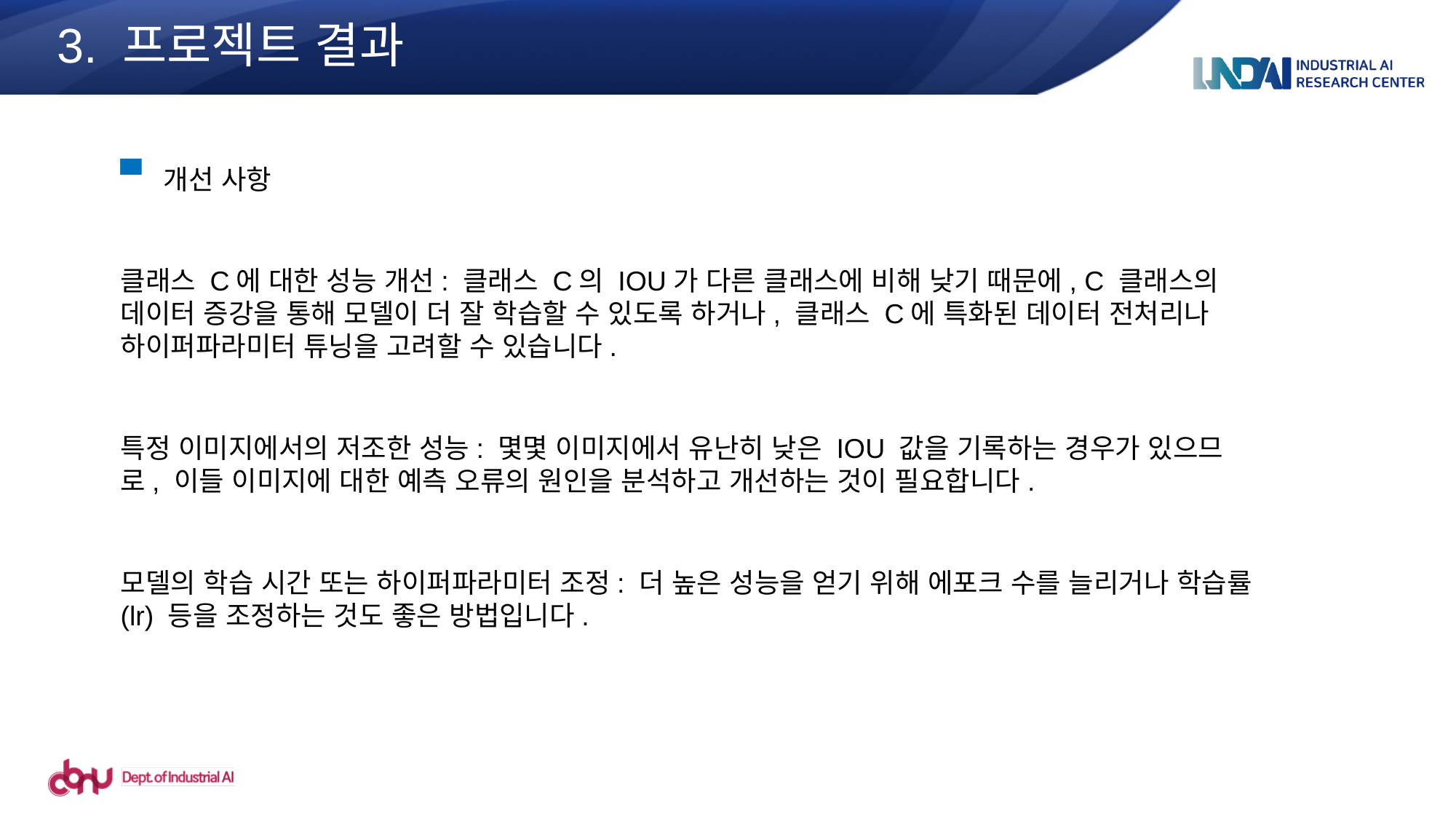

3. 프로젝트 결과
개선 사항

클래스 C에 대한 성능 개선: 클래스 C의 IOU가 다른 클래스에 비해 낮기 때문에, C 클래스의 데이터 증강을 통해 모델이 더 잘 학습할 수 있도록 하거나, 클래스 C에 특화된 데이터 전처리나 하이퍼파라미터 튜닝을 고려할 수 있습니다.

특정 이미지에서의 저조한 성능: 몇몇 이미지에서 유난히 낮은 IOU 값을 기록하는 경우가 있으므로, 이들 이미지에 대한 예측 오류의 원인을 분석하고 개선하는 것이 필요합니다.

모델의 학습 시간 또는 하이퍼파라미터 조정: 더 높은 성능을 얻기 위해 에포크 수를 늘리거나 학습률(lr) 등을 조정하는 것도 좋은 방법입니다.